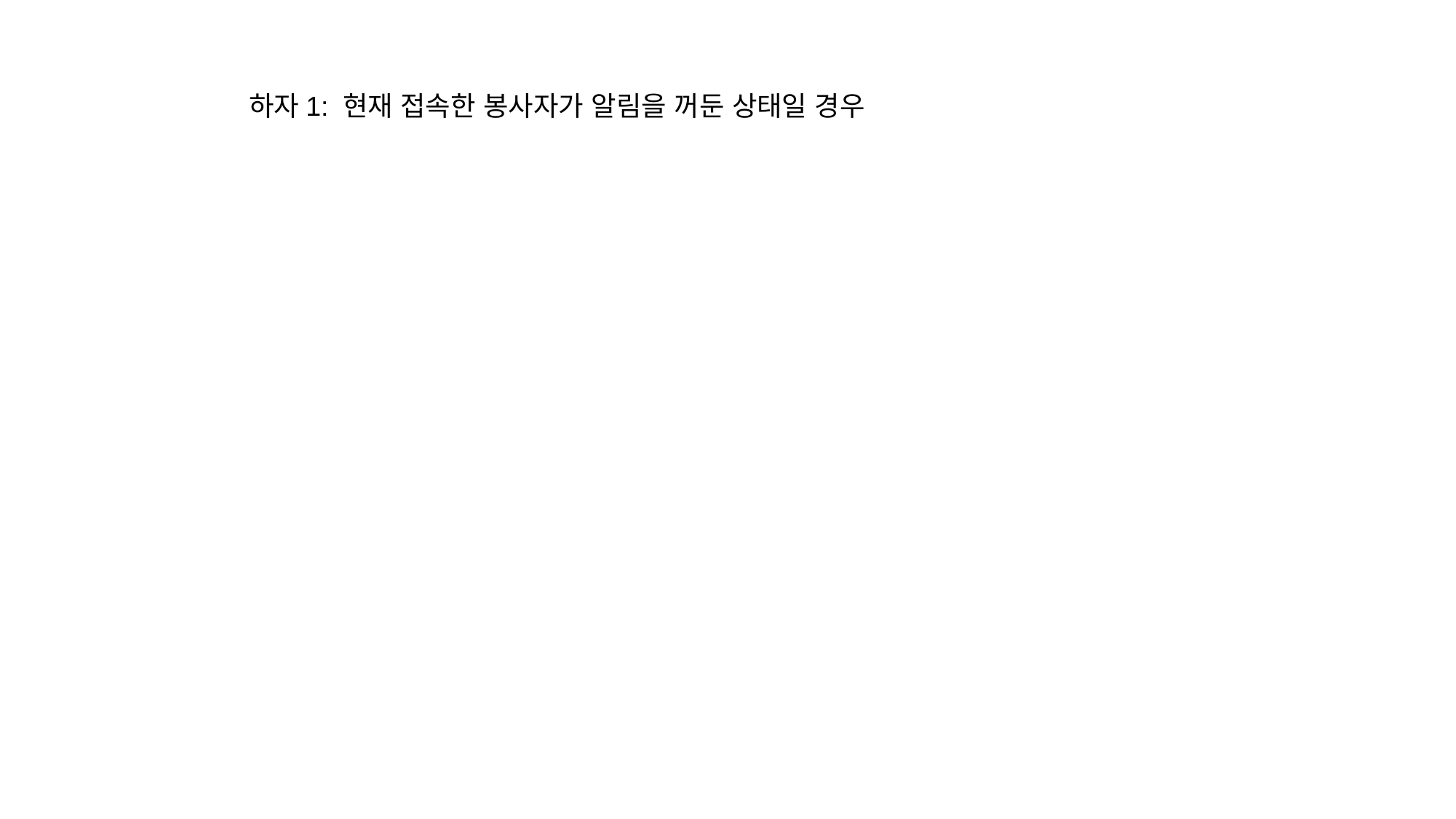

하자1: 현재 접속한 봉사자가 알림을 꺼둔 상태일 경우